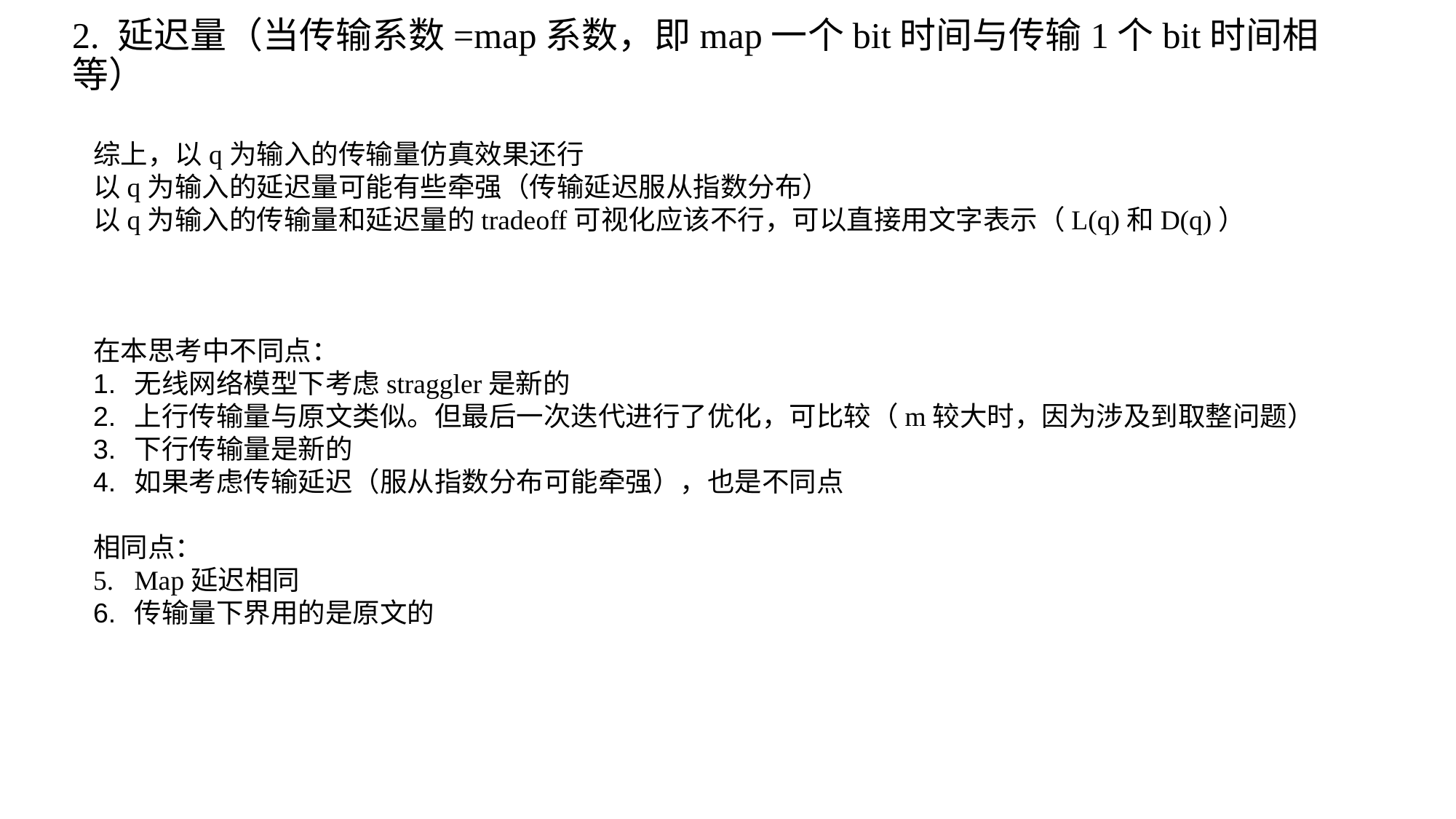

# 2. 延迟量（当传输系数=map系数，即map一个bit时间与传输1个bit时间相等）
综上，以q为输入的传输量仿真效果还行
以q为输入的延迟量可能有些牵强（传输延迟服从指数分布）
以q为输入的传输量和延迟量的tradeoff可视化应该不行，可以直接用文字表示（L(q)和D(q)）

在本思考中不同点：
无线网络模型下考虑straggler是新的
上行传输量与原文类似。但最后一次迭代进行了优化，可比较（m较大时，因为涉及到取整问题）
下行传输量是新的
如果考虑传输延迟（服从指数分布可能牵强），也是不同点

相同点：
Map延迟相同
传输量下界用的是原文的